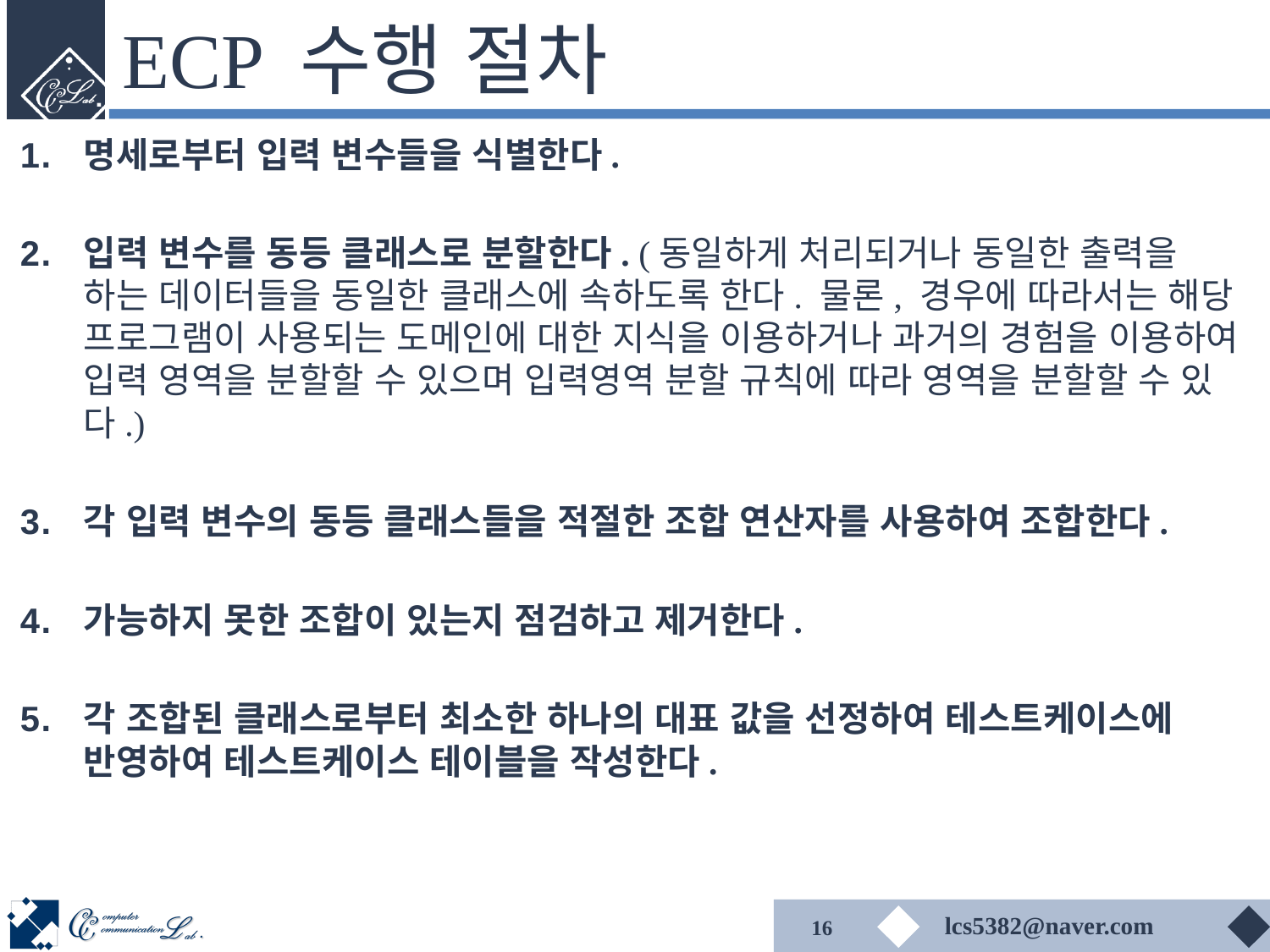

# ECP 수행 절차
명세로부터 입력 변수들을 식별한다.

입력 변수를 동등 클래스로 분할한다. (동일하게 처리되거나 동일한 출력을 하는 데이터들을 동일한 클래스에 속하도록 한다. 물론, 경우에 따라서는 해당 프로그램이 사용되는 도메인에 대한 지식을 이용하거나 과거의 경험을 이용하여 입력 영역을 분할할 수 있으며 입력영역 분할 규칙에 따라 영역을 분할할 수 있다.)

각 입력 변수의 동등 클래스들을 적절한 조합 연산자를 사용하여 조합한다.

가능하지 못한 조합이 있는지 점검하고 제거한다.

각 조합된 클래스로부터 최소한 하나의 대표 값을 선정하여 테스트케이스에 반영하여 테스트케이스 테이블을 작성한다.